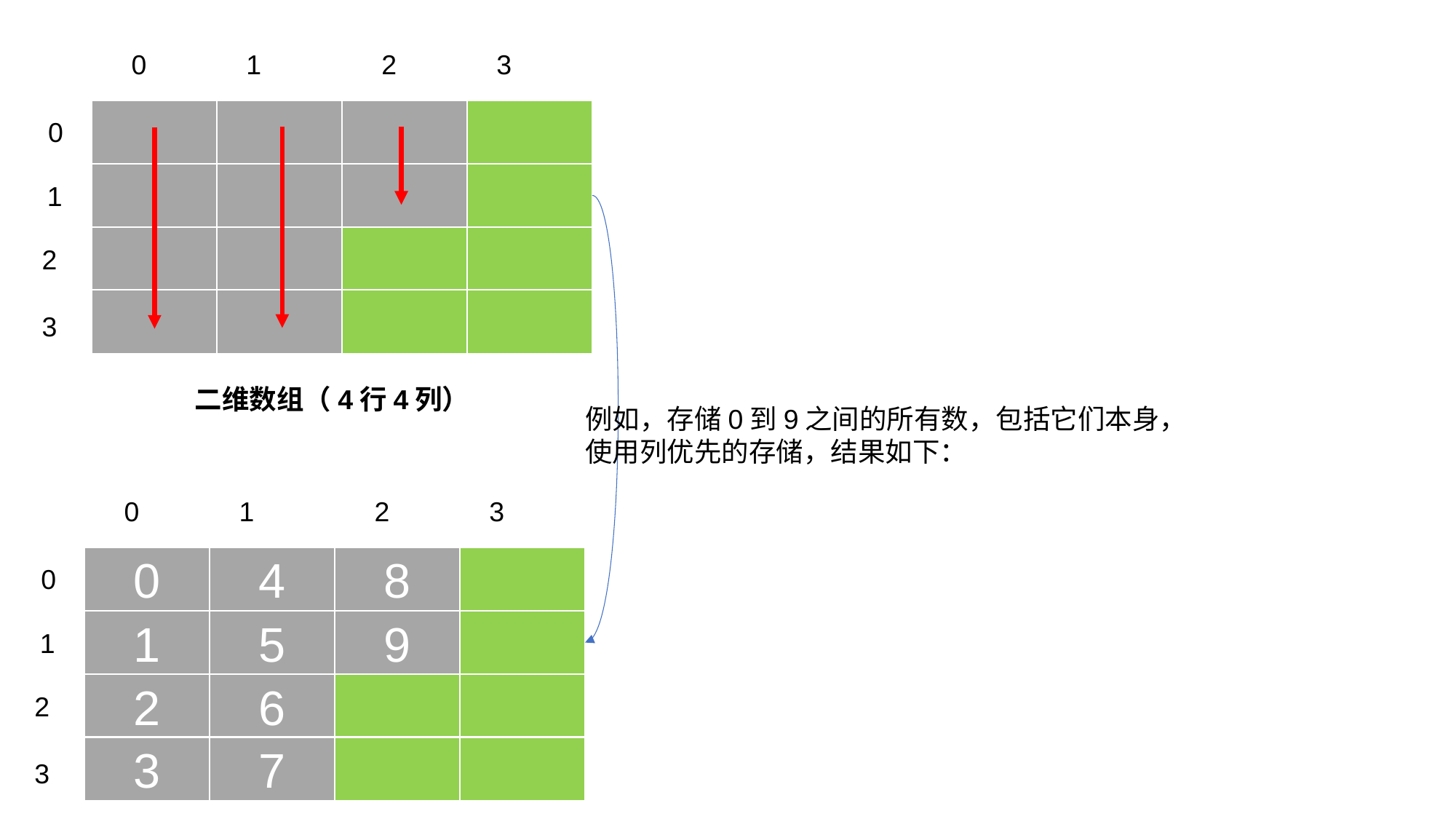

0
1
2
3

0

1

2

3
二维数组（4行4列）
例如，存储0到9之间的所有数，包括它们本身，
使用列优先的存储，结果如下：
0
1
2
3
0
4
8

0
1
5
9

1
2
6

2
3
7

3